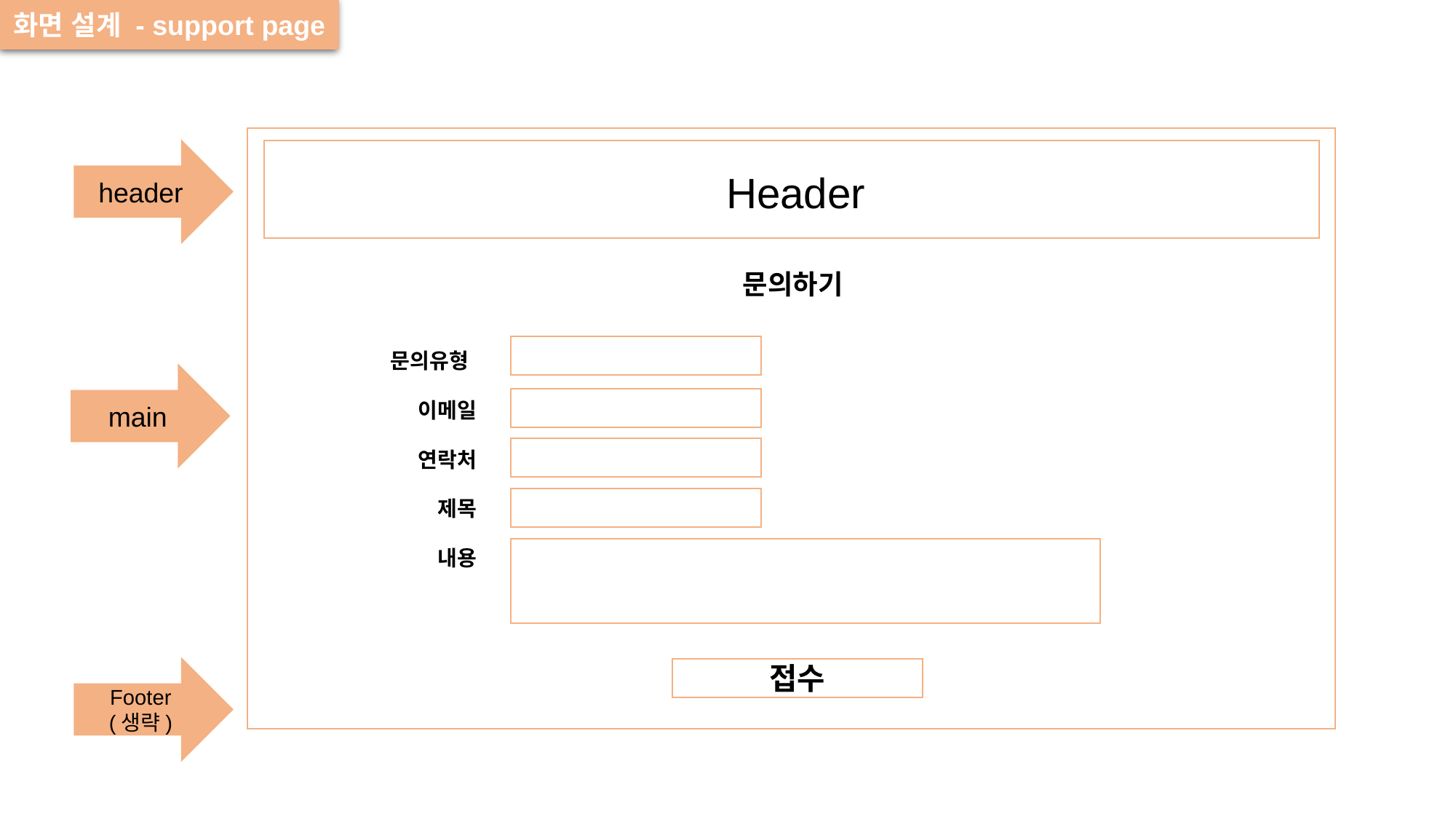

화면 설계 - support page

g
header
Header
문의하기

문의유형
main
g
이메일
g
연락처
g
제목
g
내용
접수
Footer
(생략)